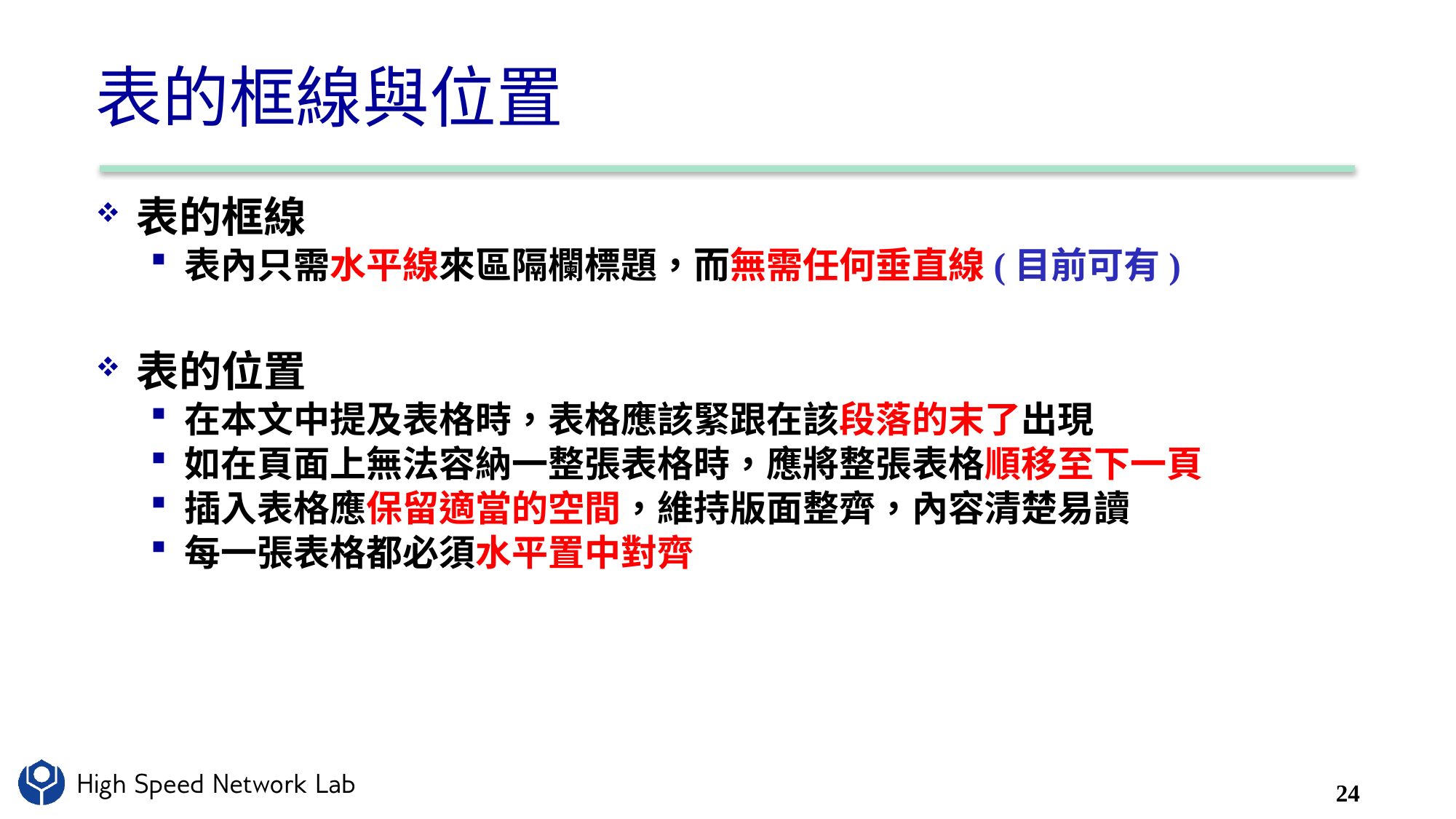

# 表的框線與位置
表的框線
表內只需水平線來區隔欄標題，而無需任何垂直線(目前可有)

表的位置
在本文中提及表格時，表格應該緊跟在該段落的末了出現
如在頁面上無法容納一整張表格時，應將整張表格順移至下一頁
插入表格應保留適當的空間，維持版面整齊，內容清楚易讀
每一張表格都必須水平置中對齊
24